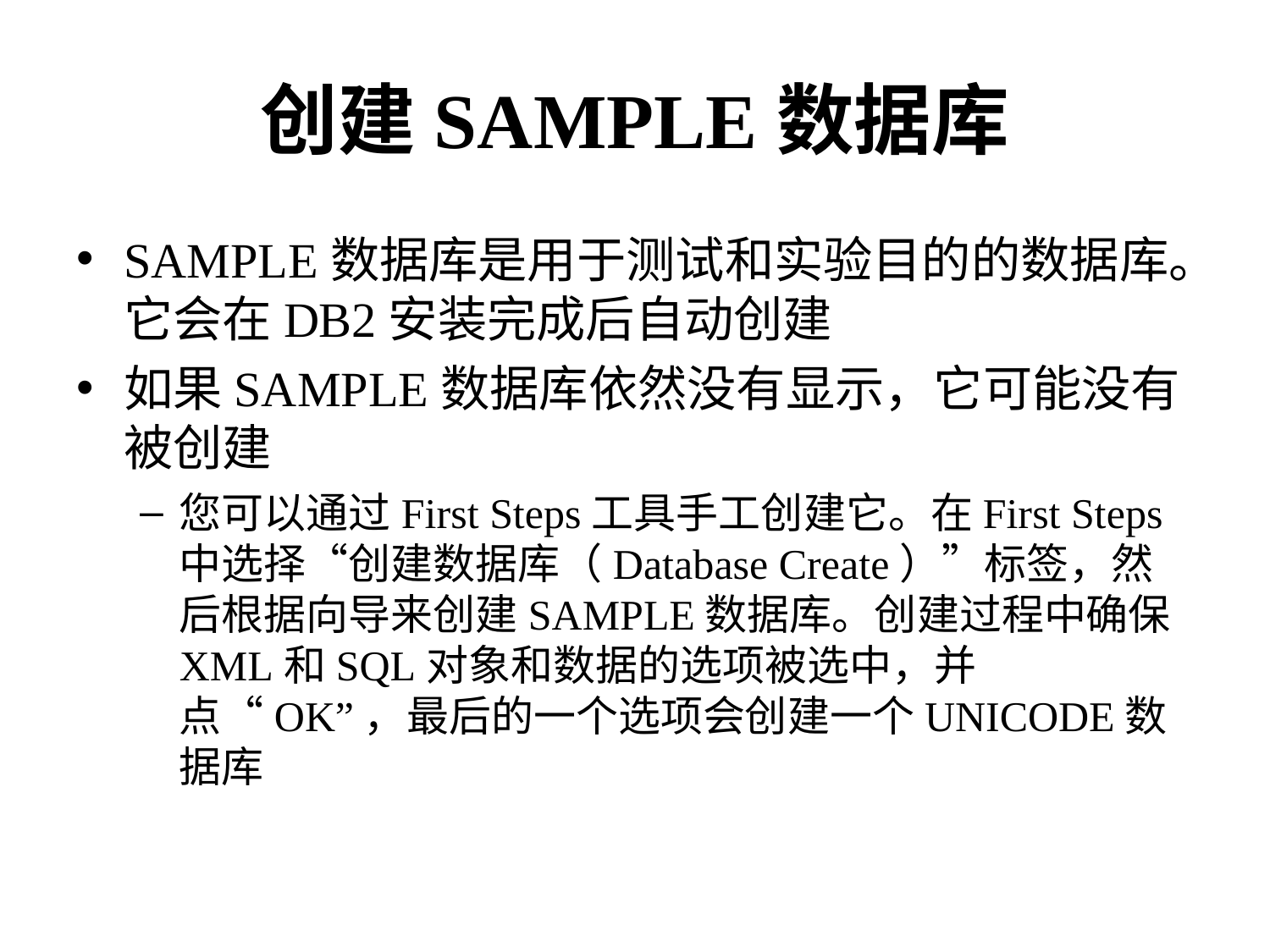

# 创建SAMPLE数据库
SAMPLE数据库是用于测试和实验目的的数据库。它会在DB2安装完成后自动创建
如果SAMPLE数据库依然没有显示，它可能没有被创建
您可以通过First Steps工具手工创建它。在First Steps中选择“创建数据库（Database Create）”标签，然后根据向导来创建SAMPLE数据库。创建过程中确保XML和SQL对象和数据的选项被选中，并点“OK”，最后的一个选项会创建一个UNICODE数据库